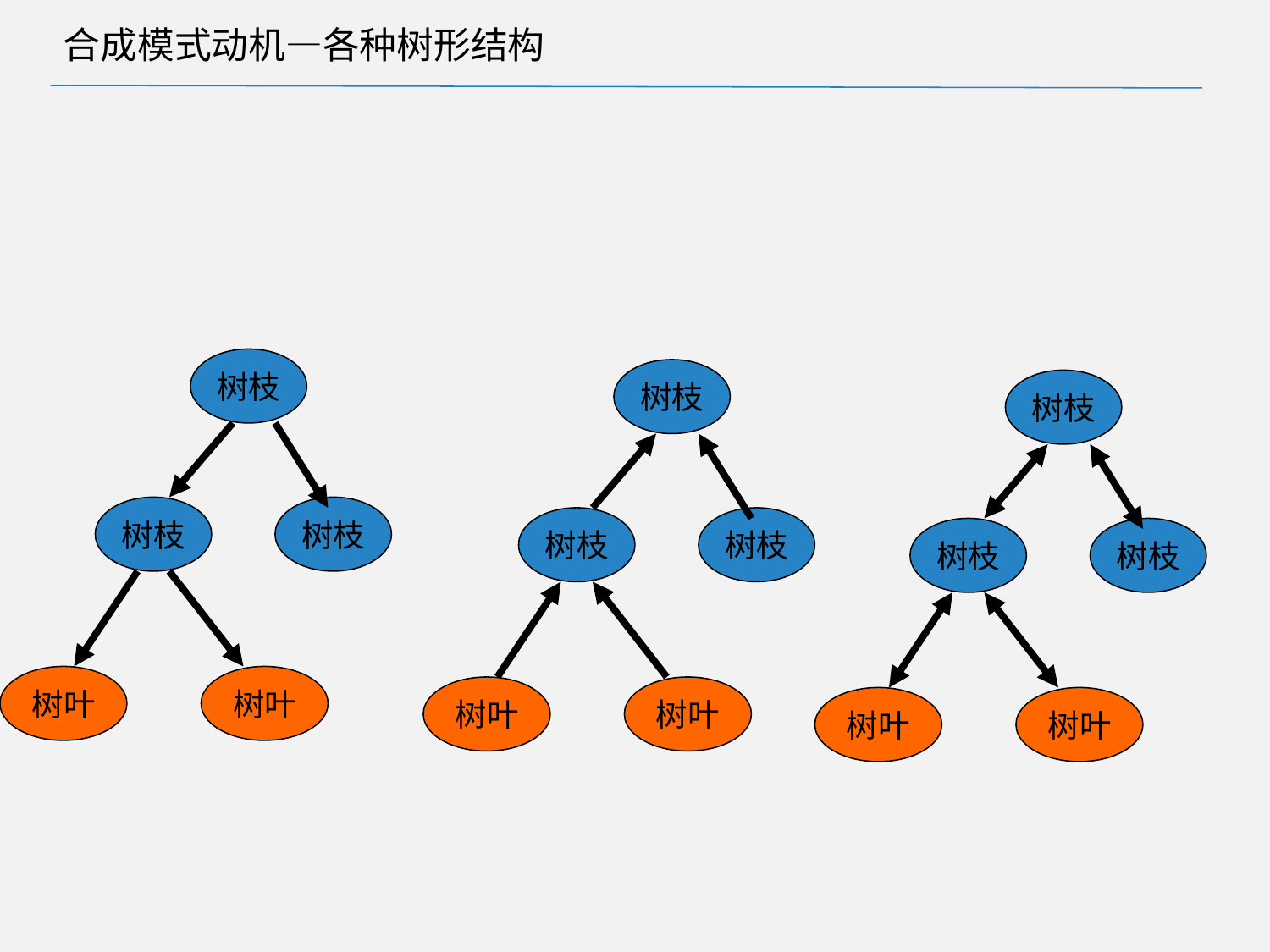

# 合成模式动机—各种树形结构
树枝
树枝
树枝

树枝
树枝
树枝
树枝
树枝
树枝

树叶
树叶
树叶
树叶
树叶
树叶